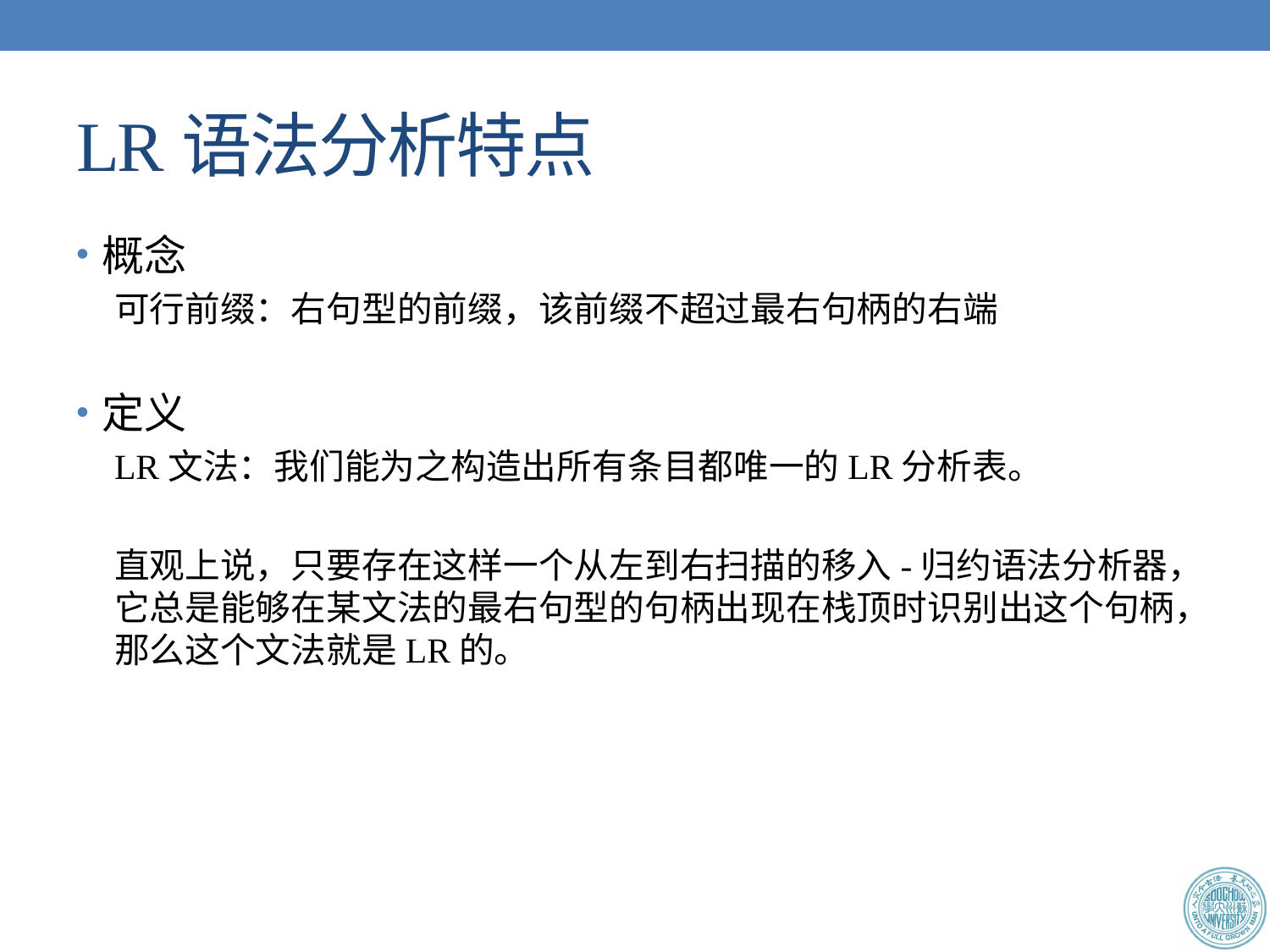

# LR语法分析特点
概念
可行前缀：右句型的前缀，该前缀不超过最右句柄的右端

定义
LR文法：我们能为之构造出所有条目都唯一的LR分析表。

直观上说，只要存在这样一个从左到右扫描的移入-归约语法分析器，它总是能够在某文法的最右句型的句柄出现在栈顶时识别出这个句柄，那么这个文法就是LR的。